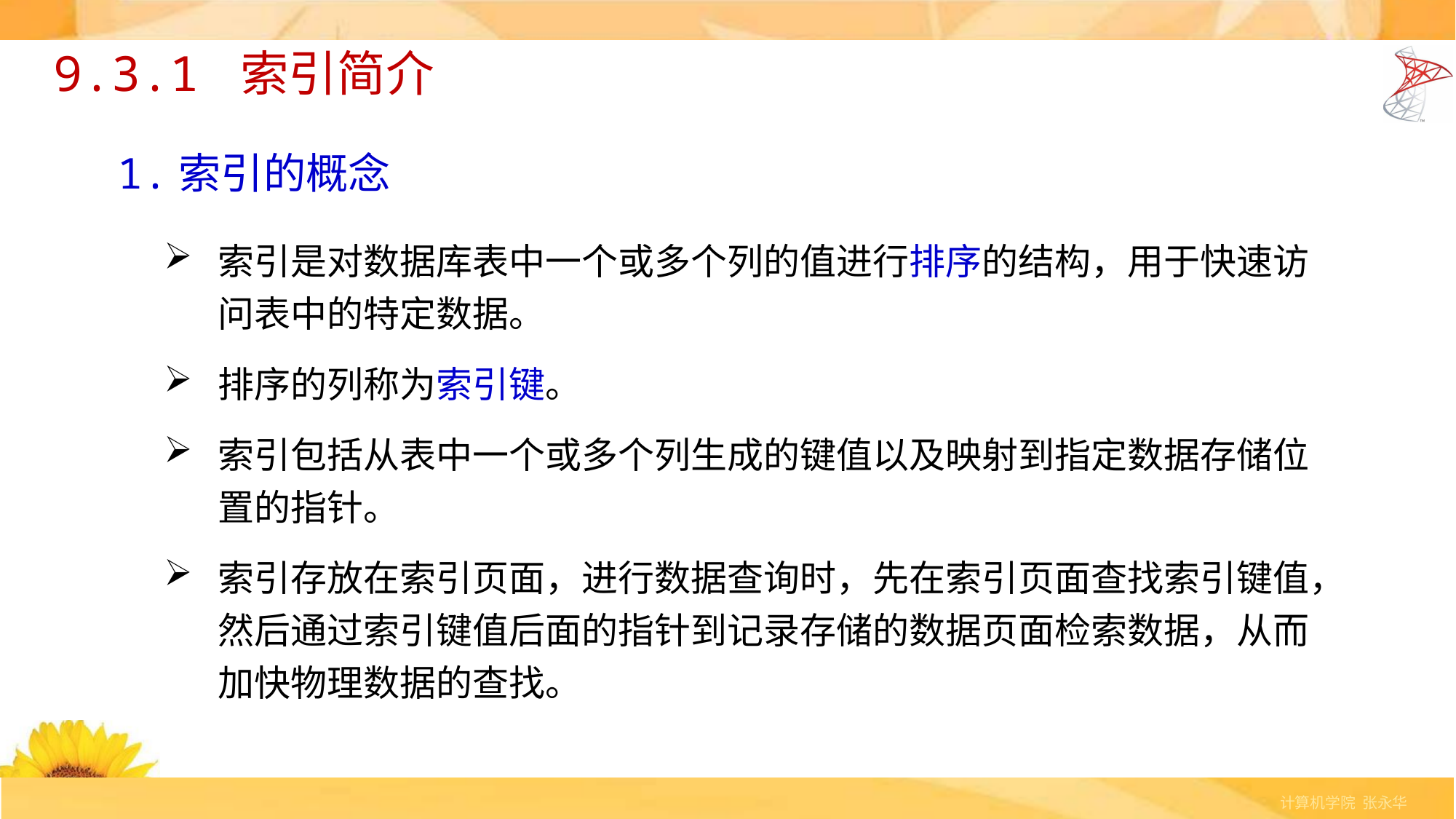

9.3.1 索引简介
# 1.索引的概念
索引是对数据库表中一个或多个列的值进行排序的结构，用于快速访问表中的特定数据。
排序的列称为索引键。
索引包括从表中一个或多个列生成的键值以及映射到指定数据存储位置的指针。
索引存放在索引页面，进行数据查询时，先在索引页面查找索引键值，然后通过索引键值后面的指针到记录存储的数据页面检索数据，从而加快物理数据的查找。